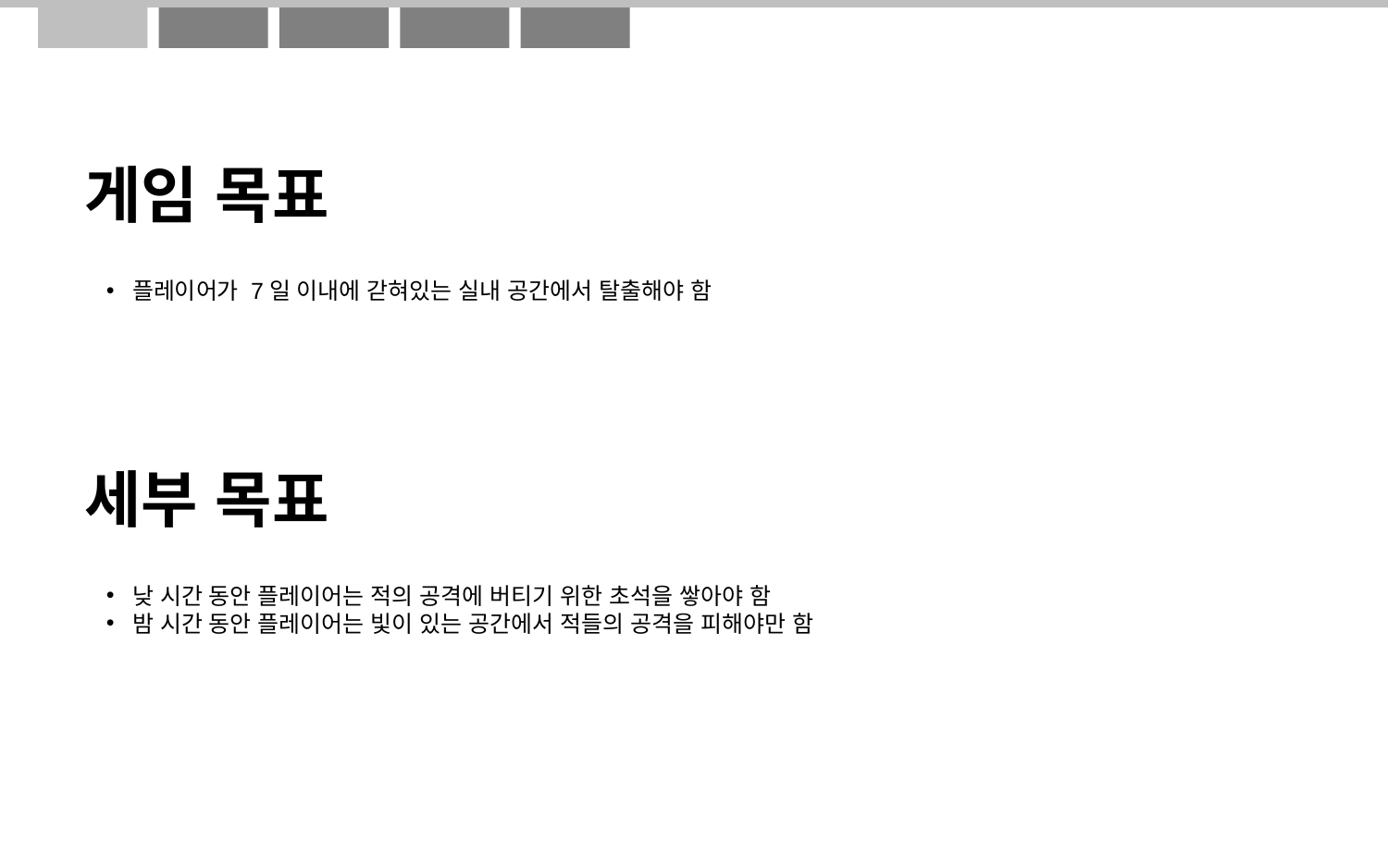

게임 목표
플레이어가 7일 이내에 갇혀있는 실내 공간에서 탈출해야 함
세부 목표
낮 시간 동안 플레이어는 적의 공격에 버티기 위한 초석을 쌓아야 함
밤 시간 동안 플레이어는 빛이 있는 공간에서 적들의 공격을 피해야만 함